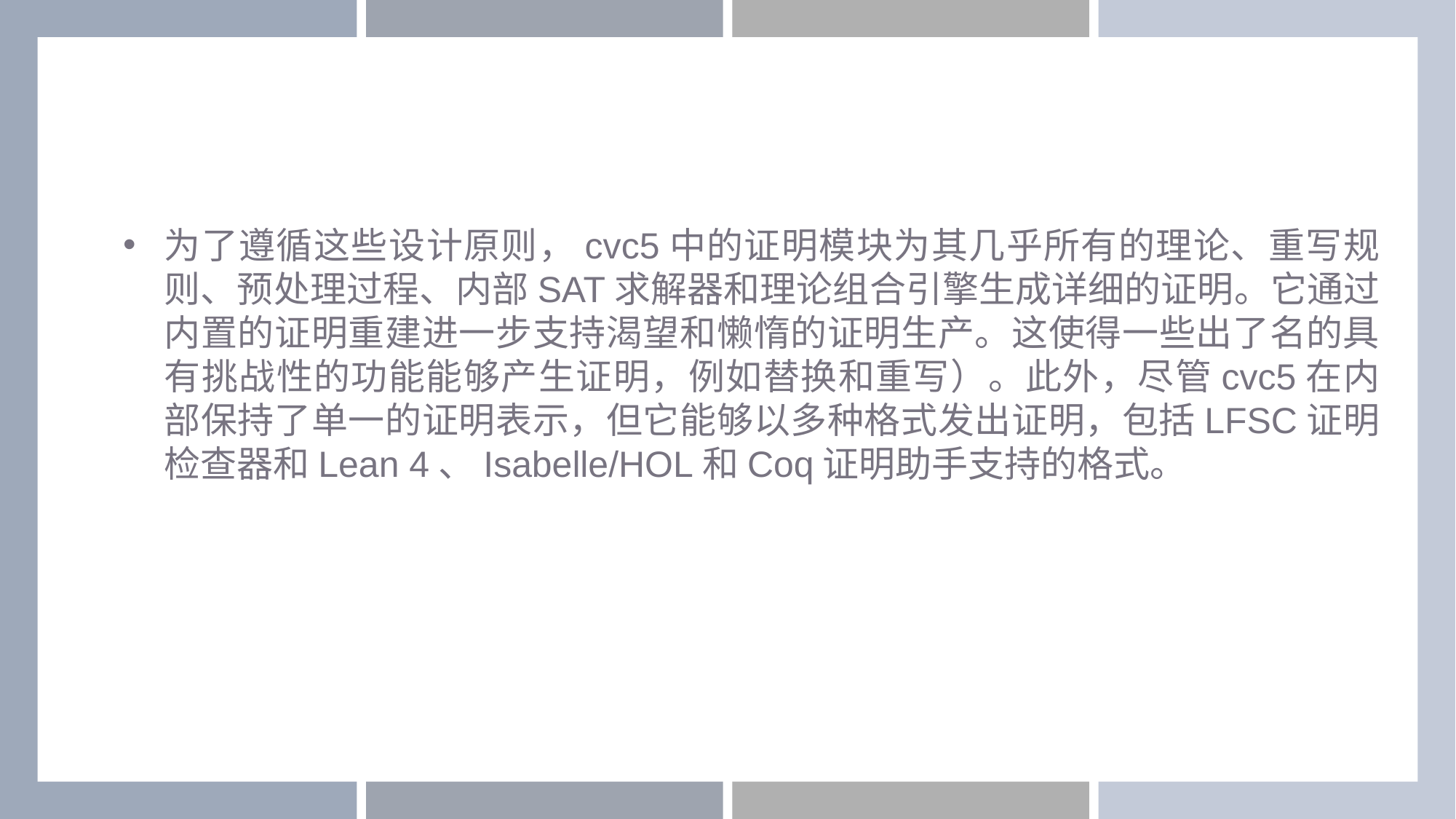

为了遵循这些设计原则，cvc5中的证明模块为其几乎所有的理论、重写规则、预处理过程、内部SAT求解器和理论组合引擎生成详细的证明。它通过内置的证明重建进一步支持渴望和懒惰的证明生产。这使得一些出了名的具有挑战性的功能能够产生证明，例如替换和重写）。此外，尽管cvc5在内部保持了单一的证明表示，但它能够以多种格式发出证明，包括LFSC证明检查器和Lean 4、Isabelle/HOL和Coq证明助手支持的格式。